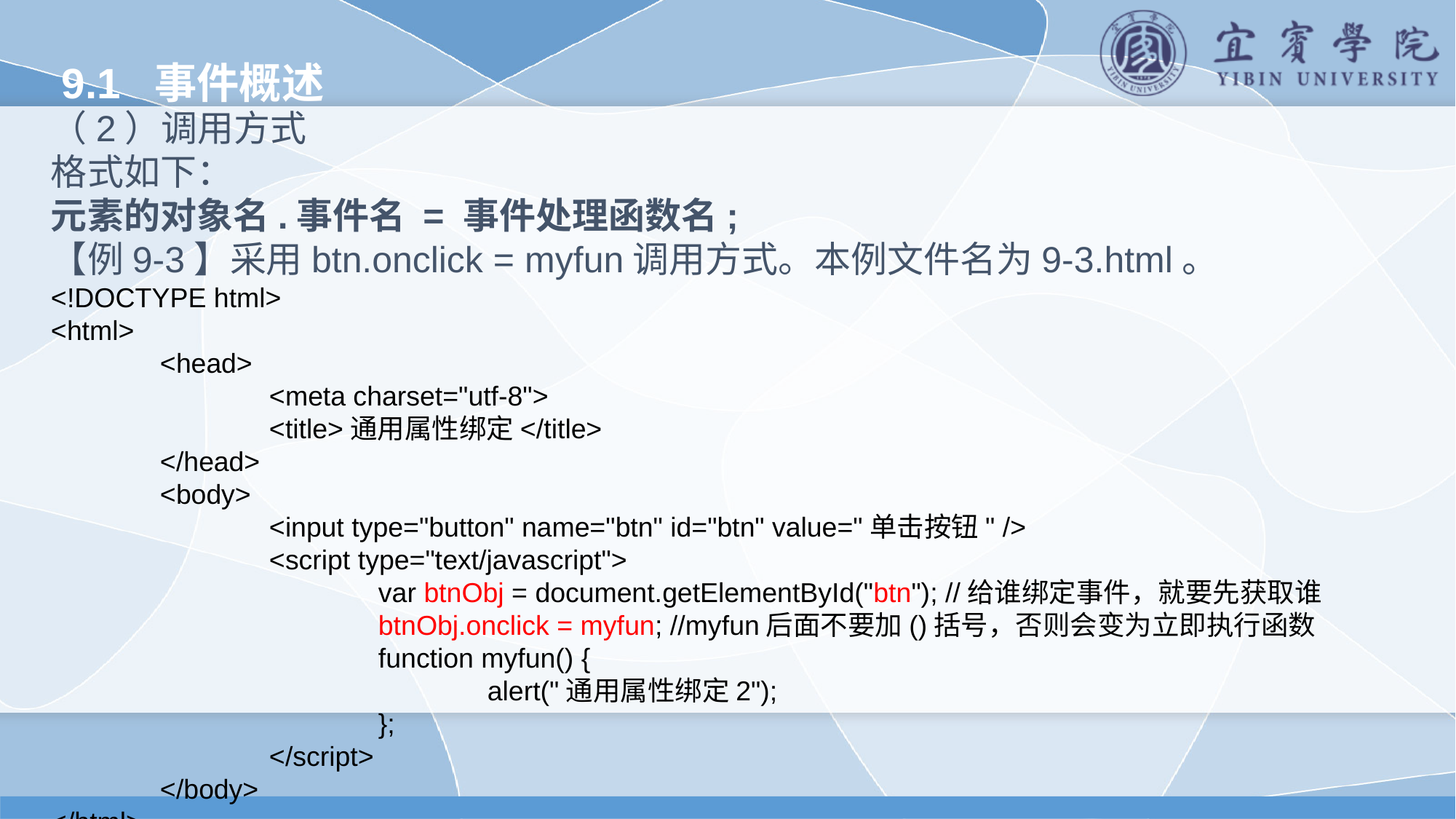

9.1  事件概述
（2）调用方式
格式如下：
元素的对象名.事件名 = 事件处理函数名;
【例9-3】采用btn.onclick = myfun调用方式。本例文件名为9-3.html。
<!DOCTYPE html>
<html>
	<head>
		<meta charset="utf-8">
		<title>通用属性绑定</title>
	</head>
	<body>
		<input type="button" name="btn" id="btn" value="单击按钮" />
		<script type="text/javascript">
			var btnObj = document.getElementById("btn"); //给谁绑定事件，就要先获取谁
			btnObj.onclick = myfun; //myfun后面不要加()括号，否则会变为立即执行函数
			function myfun() {
				alert("通用属性绑定2");
			};
		</script>
	</body>
</html>